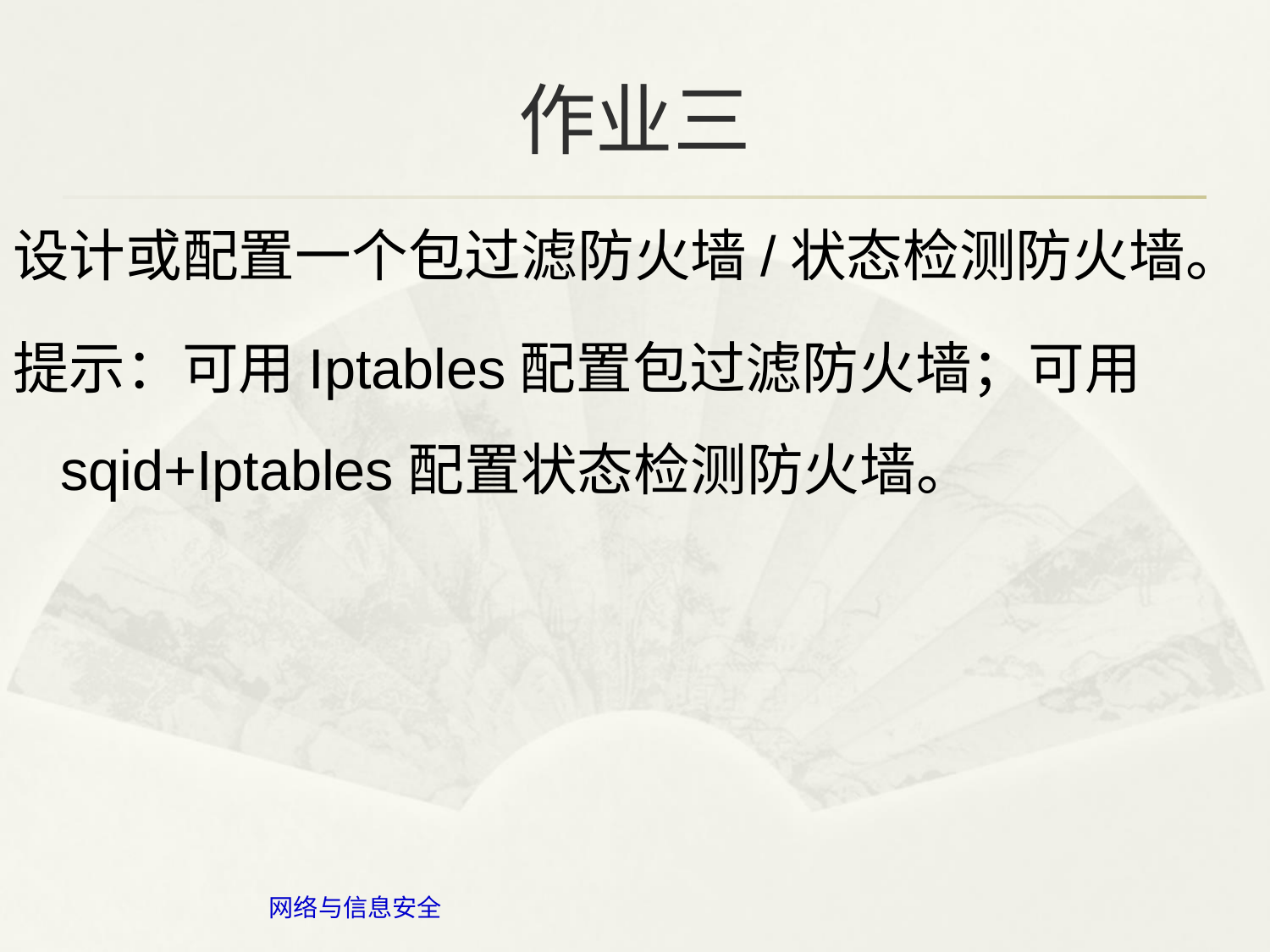

# 作业三
设计或配置一个包过滤防火墙/状态检测防火墙。
提示：可用Iptables配置包过滤防火墙；可用sqid+Iptables配置状态检测防火墙。

网络与信息安全
10